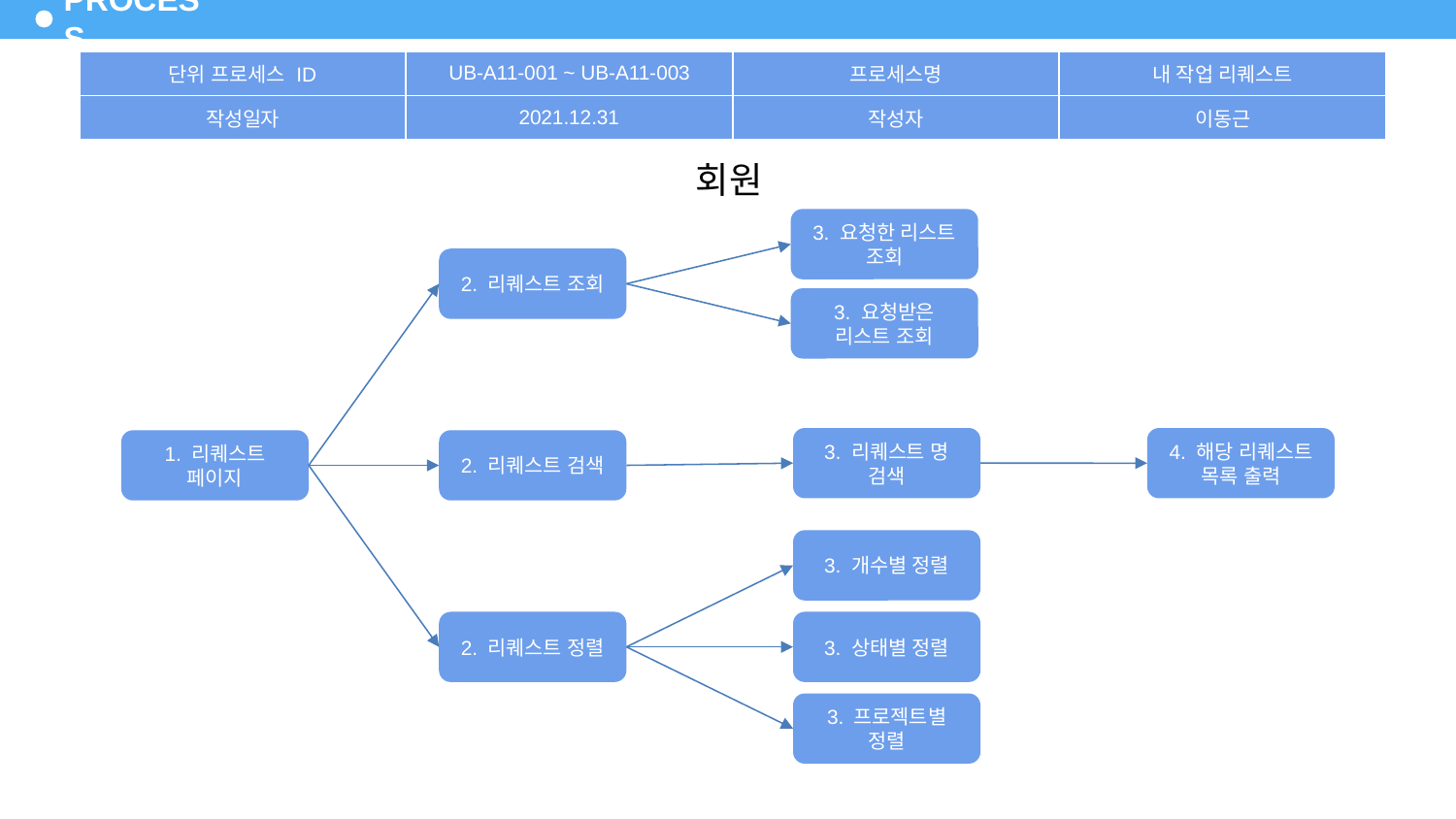

# PROCESS
| 단위 프로세스 ID | UB-A11-001 ~ UB-A11-003 | 프로세스명 | 내 작업 리퀘스트 |
| --- | --- | --- | --- |
| 작성일자 | 2021.12.31 | 작성자 | 이동근 |
회원
3. 요청한 리스트 조회
2. 리퀘스트 조회
3. 요청받은 리스트 조회
3. 리퀘스트 명 검색
4. 해당 리퀘스트 목록 출력
1. 리퀘스트 페이지
2. 리퀘스트 검색
3. 개수별 정렬
2. 리퀘스트 정렬
3. 상태별 정렬
3. 프로젝트별 정렬